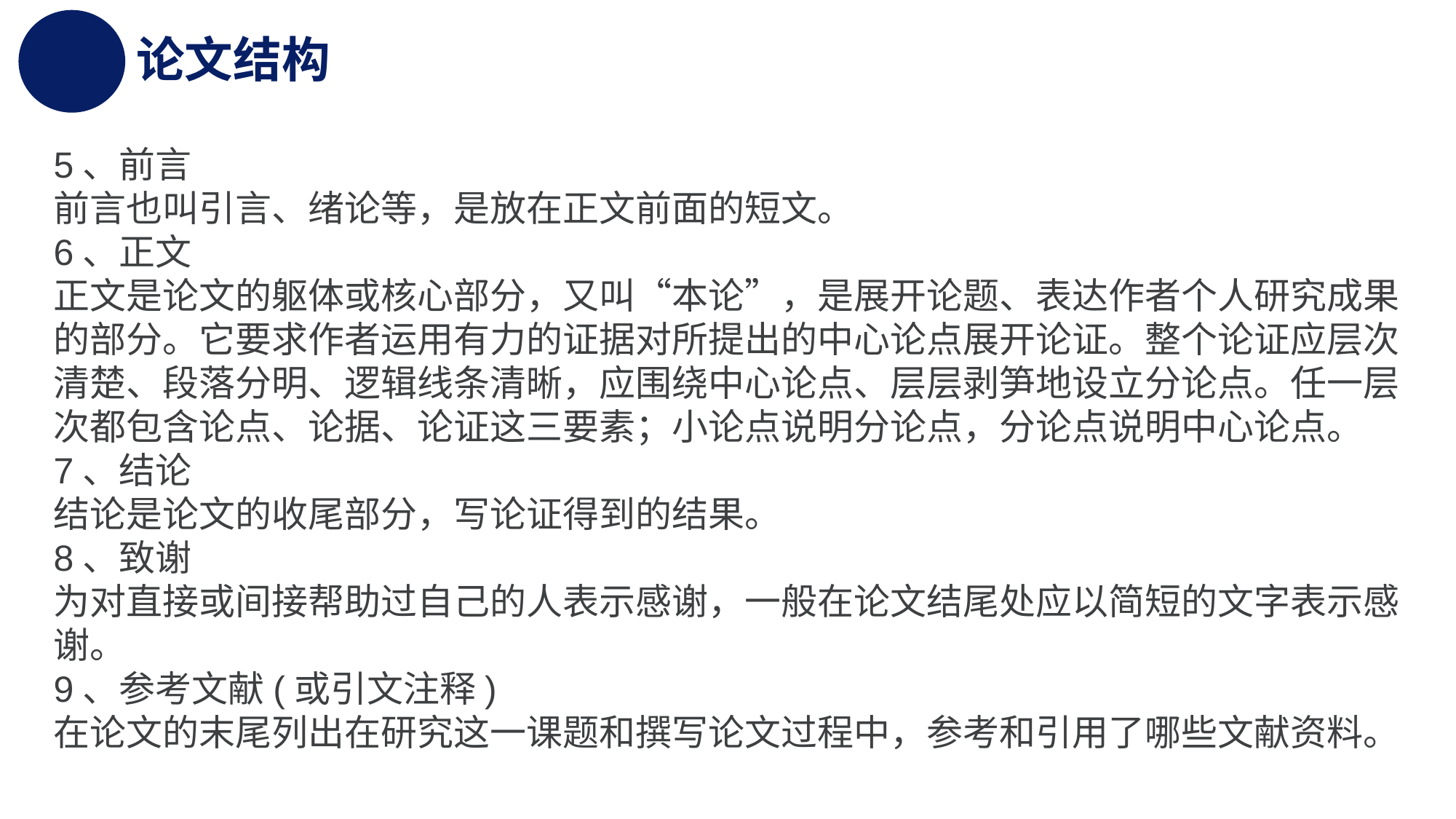

# 论文结构

5、前言
前言也叫引言、绪论等，是放在正文前面的短文。
6、正文
正文是论文的躯体或核心部分，又叫“本论”，是展开论题、表达作者个人研究成果的部分。它要求作者运用有力的证据对所提出的中心论点展开论证。整个论证应层次清楚、段落分明、逻辑线条清晰，应围绕中心论点、层层剥笋地设立分论点。任一层次都包含论点、论据、论证这三要素；小论点说明分论点，分论点说明中心论点。
7、结论
结论是论文的收尾部分，写论证得到的结果。
8、致谢
为对直接或间接帮助过自己的人表示感谢，一般在论文结尾处应以简短的文字表示感谢。
9、参考文献(或引文注释)
在论文的末尾列出在研究这一课题和撰写论文过程中，参考和引用了哪些文献资料。